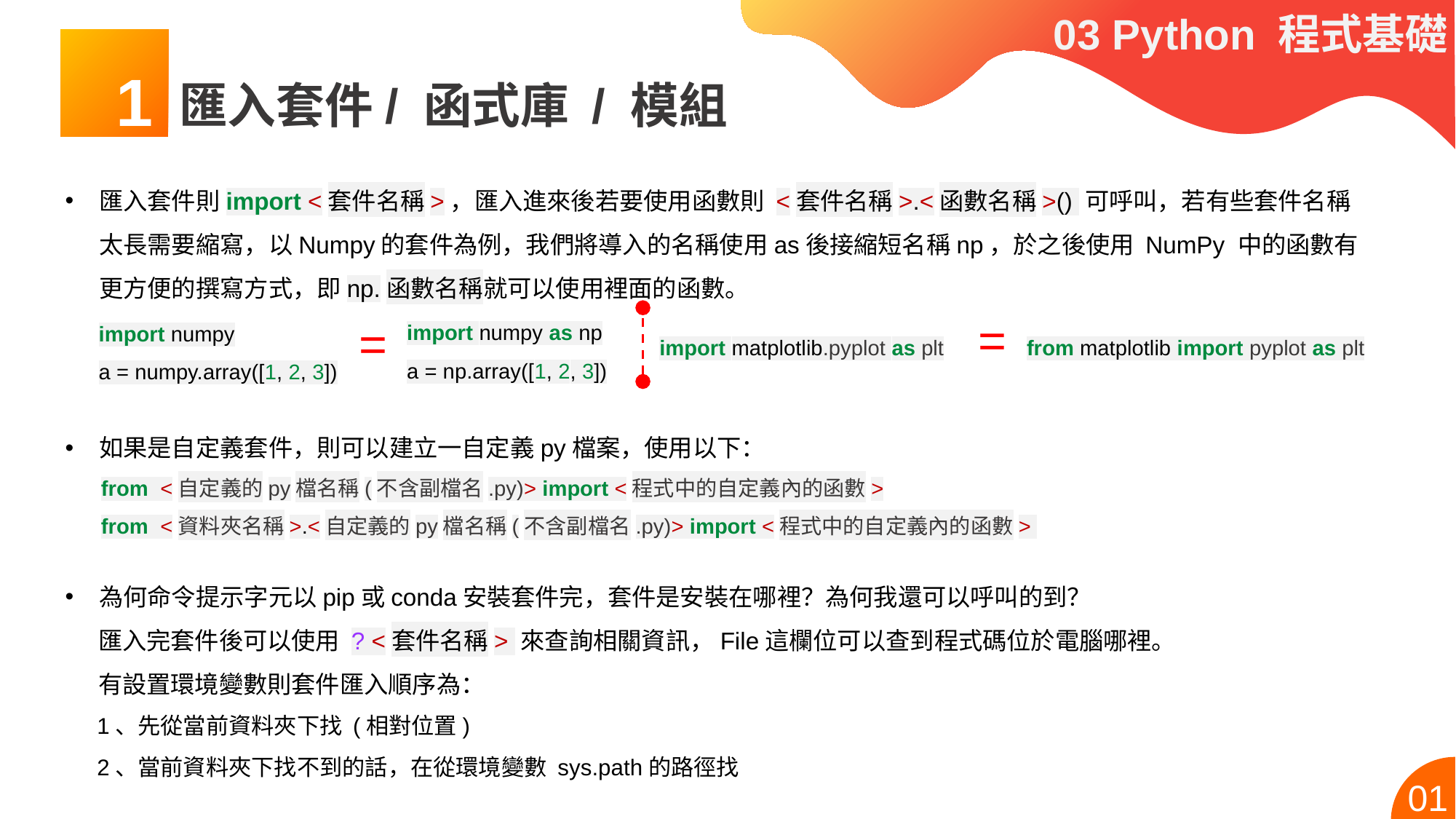

03 Python 程式基礎

1
# 匯入套件/ 函式庫 / 模組
匯入套件則import <套件名稱>，匯入進來後若要使用函數則 <套件名稱>.<函數名稱>() 可呼叫，若有些套件名稱太長需要縮寫，以Numpy的套件為例，我們將導入的名稱使用as後接縮短名稱np，於之後使用 NumPy 中的函數有更方便的撰寫方式，即np.函數名稱就可以使用裡面的函數。

如果是自定義套件，則可以建立一自定義py檔案，使用以下：
      from  <自定義的py檔名稱(不含副檔名.py)> import <程式中的自定義內的函數>
      from  <資料夾名稱>.<自定義的py檔名稱(不含副檔名.py)> import <程式中的自定義內的函數>

為何命令提示字元以pip或conda安裝套件完，套件是安裝在哪裡？為何我還可以呼叫的到？
     匯入完套件後可以使用 ? <套件名稱> 來查詢相關資訊，File這欄位可以查到程式碼位於電腦哪裡。
     有設置環境變數則套件匯入順序為：
     1、先從當前資料夾下找 (相對位置)
     2、當前資料夾下找不到的話，在從環境變數 sys.path的路徑找
import numpy as np
a = np.array([1, 2, 3])
	import numpy
	a = numpy.array([1, 2, 3])
=
=
from matplotlib import pyplot as plt
import matplotlib.pyplot as plt

01